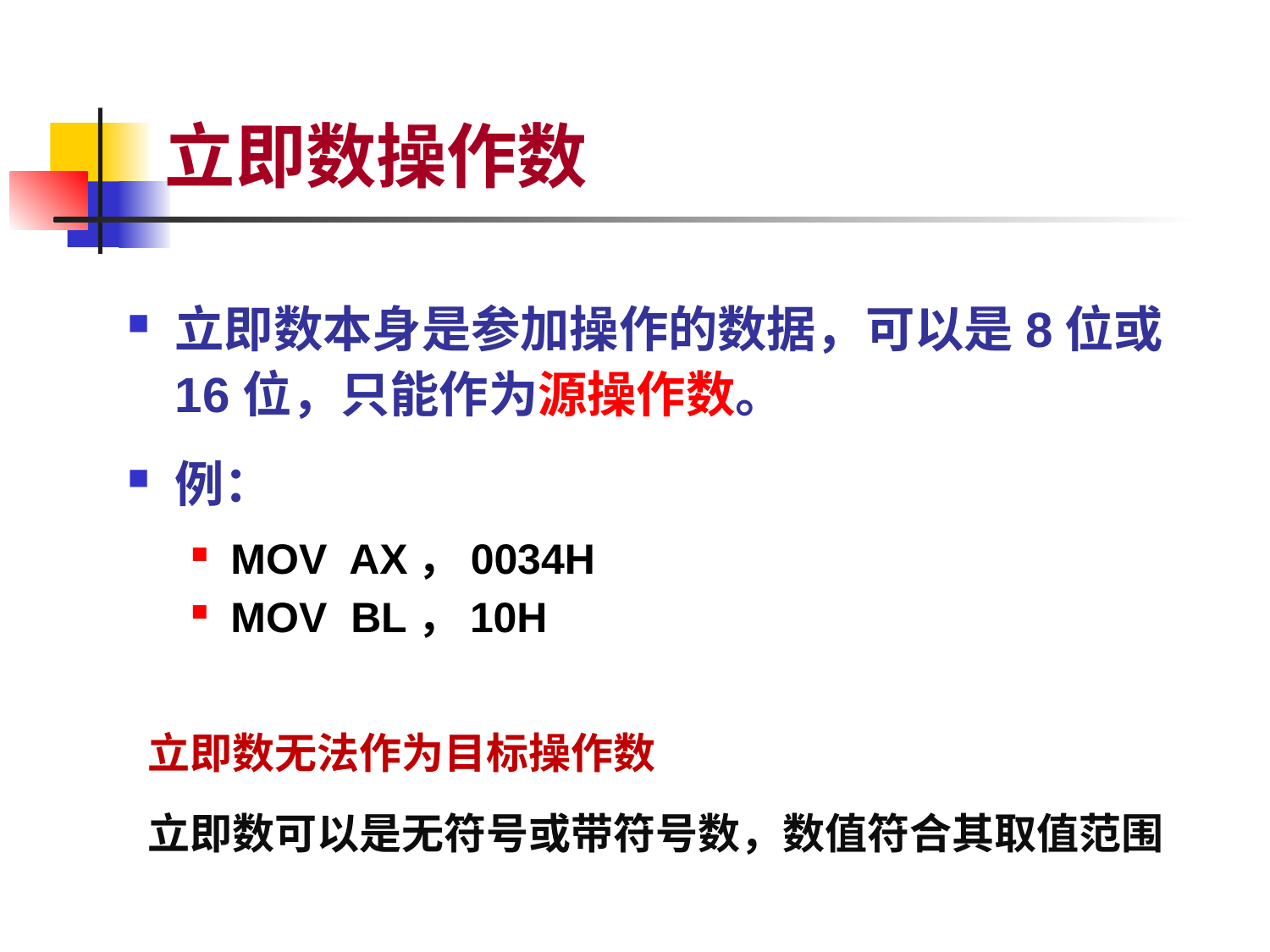

# 立即数操作数
立即数本身是参加操作的数据，可以是8位或16位，只能作为源操作数。
例：
MOV  AX，0034H
MOV  BL，10H
立即数无法作为目标操作数
立即数可以是无符号或带符号数，数值符合其取值范围
11